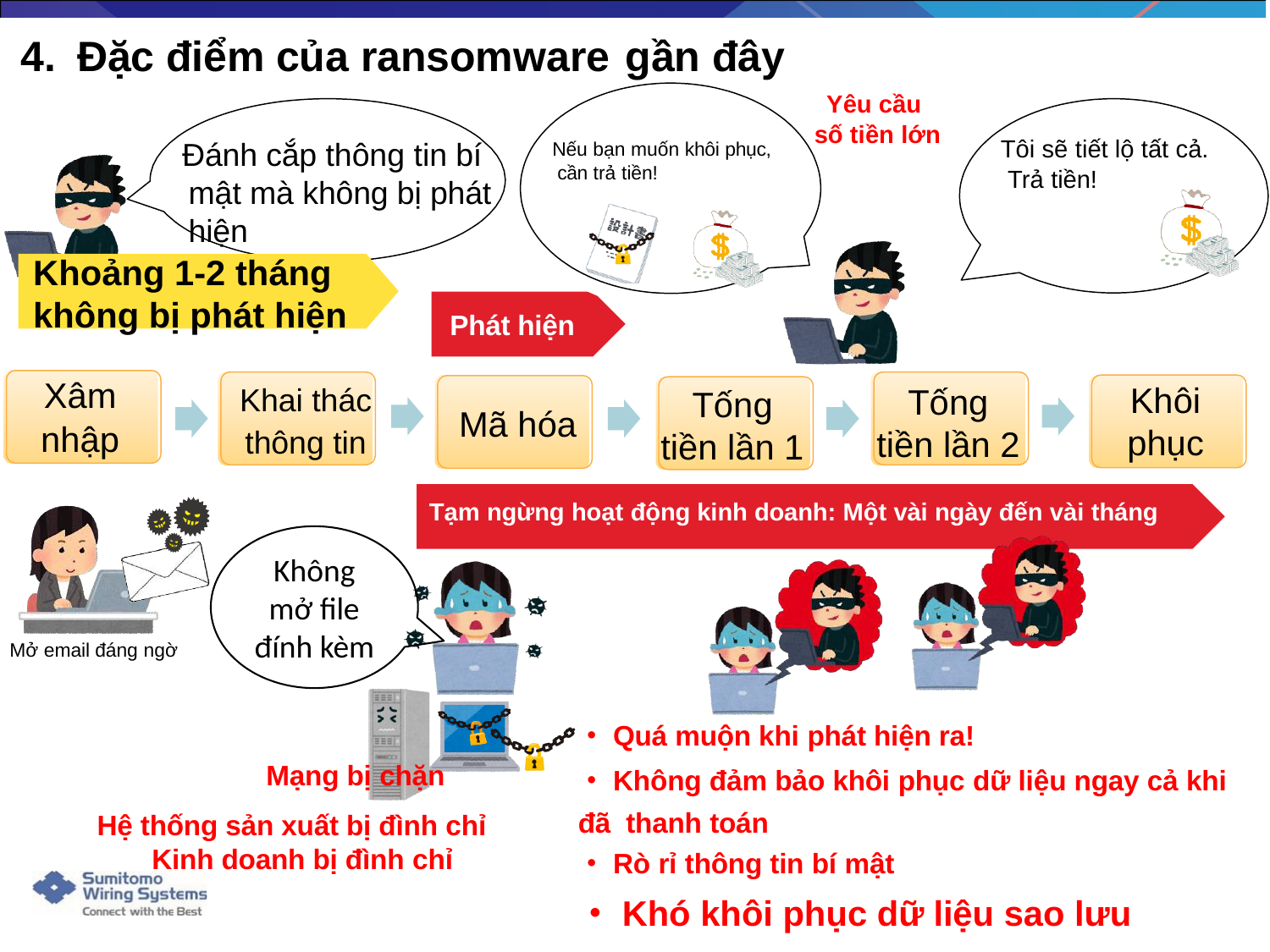

# 4.	Đặc điểm của ransomware  gần đây

Yêu cầu số tiền lớn

Tôi sẽ tiết lộ tất cả.  Trả tiền!
Đánh cắp thông tin bí  mật mà không bị phát hiện
Nếu bạn muốn khôi phục,  cần trả tiền!

Khoảng 1-2 tháng không bị phát hiện

Phát hiện

Xâm
nhập

Khai thác thông tin

Khôi phục

Tống tiền lần 2
Tống tiền lần 1

Mã hóa

Tạm ngừng hoạt động kinh doanh: Một vài ngày đến vài tháng

Không mở file đính kèm

Mở email đáng ngờ

・Quá muộn khi phát hiện ra!
・Không đảm bảo khôi phục dữ liệu ngay cả khi đã  thanh toán
・Rò rỉ thông tin bí mật
・Khó khôi phục dữ liệu sao lưu

Mạng bị chặn
Hệ thống sản xuất bị đình chỉ  Kinh doanh bị đình chỉ